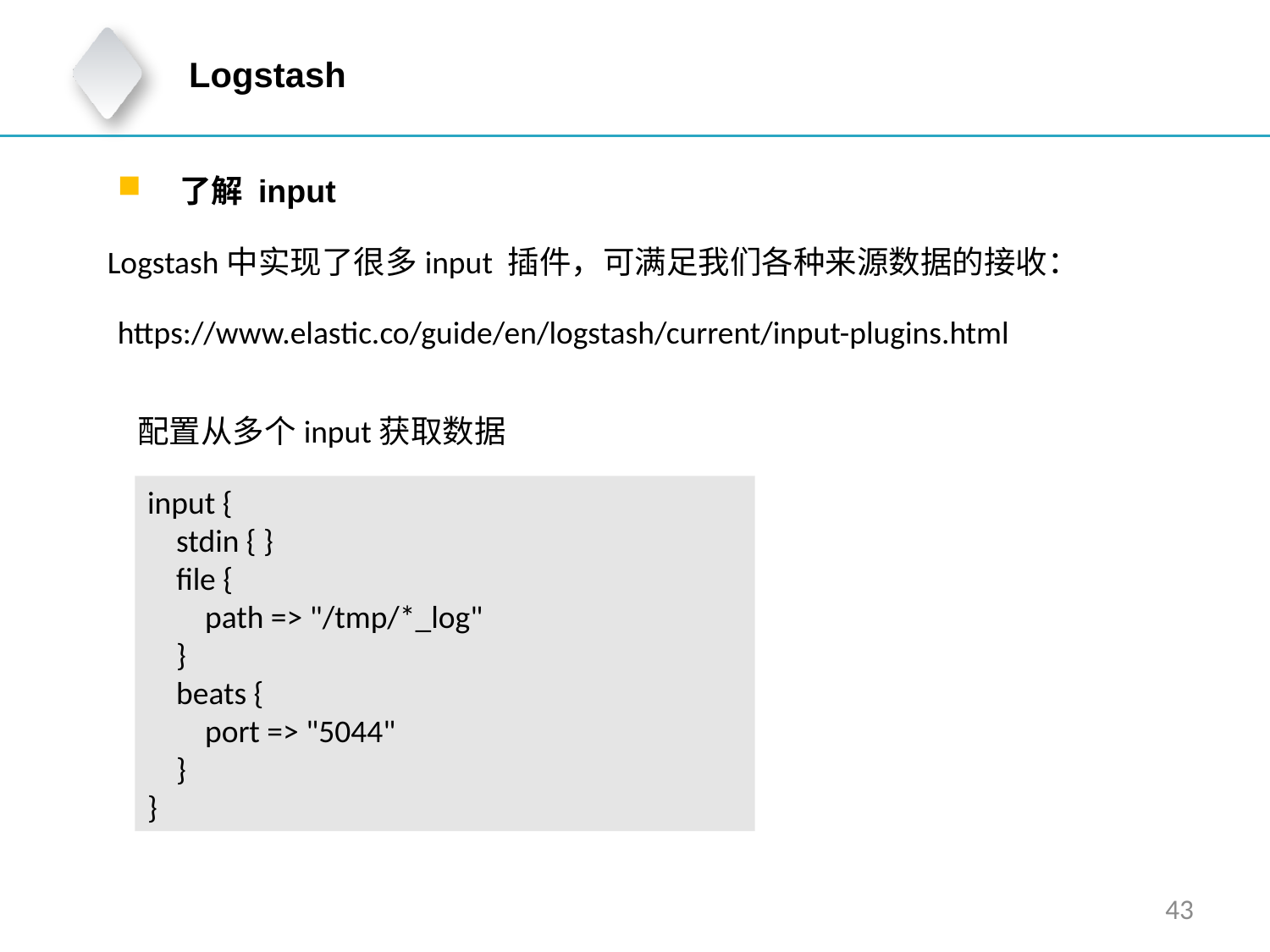

Logstash
 了解 input
Logstash中实现了很多input 插件，可满足我们各种来源数据的接收：
https://www.elastic.co/guide/en/logstash/current/input-plugins.html
配置从多个input获取数据
input {
    stdin { }
    file {
        path => "/tmp/*_log"
    }
    beats {
        port => "5044"
    }
}
43